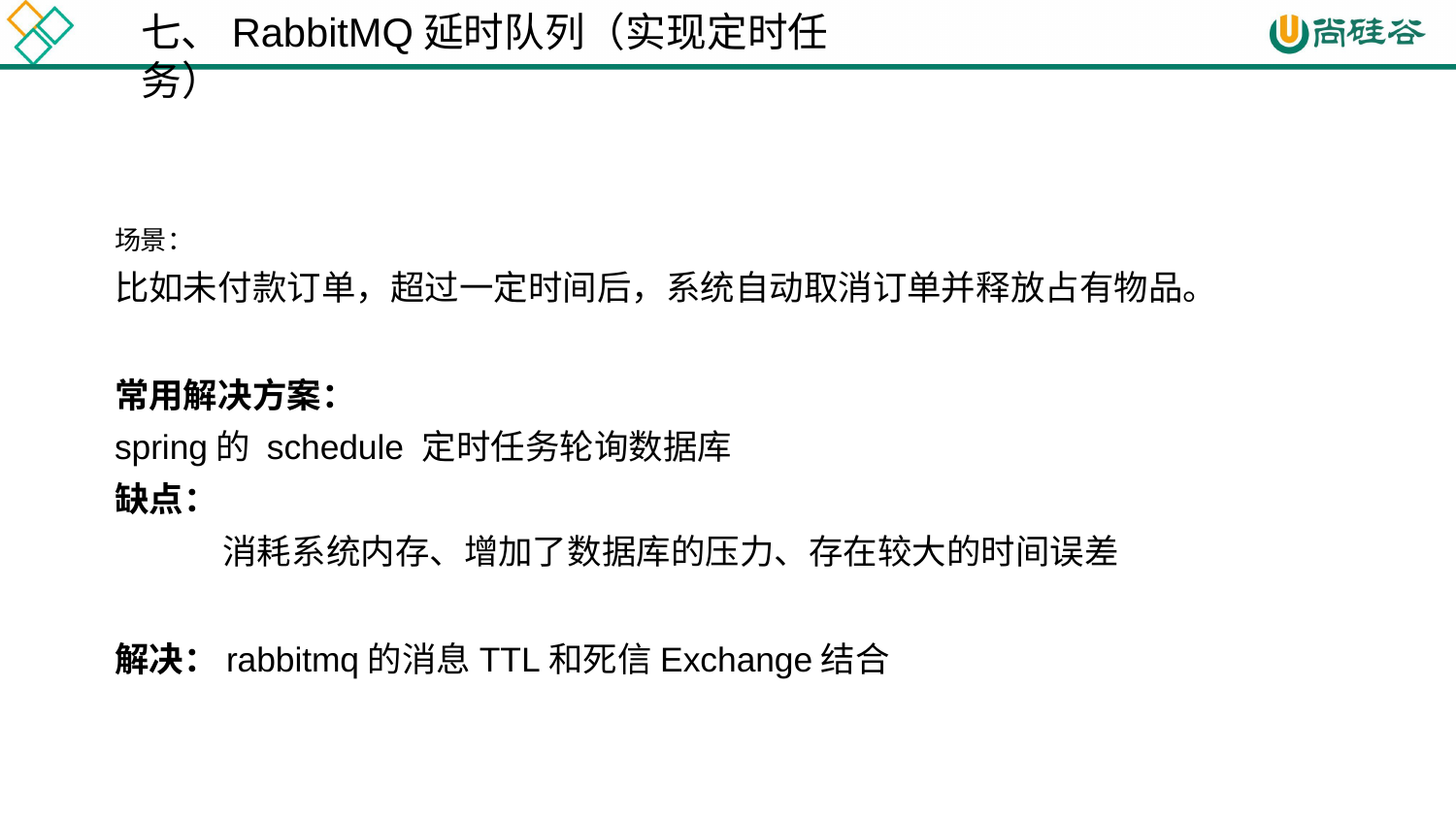

# 七、RabbitMQ延时队列（实现定时任务）
场景：
比如未付款订单，超过一定时间后，系统自动取消订单并释放占有物品。

常用解决方案：
spring的 schedule 定时任务轮询数据库
缺点：
消耗系统内存、增加了数据库的压力、存在较大的时间误差

解决：rabbitmq的消息TTL和死信Exchange结合